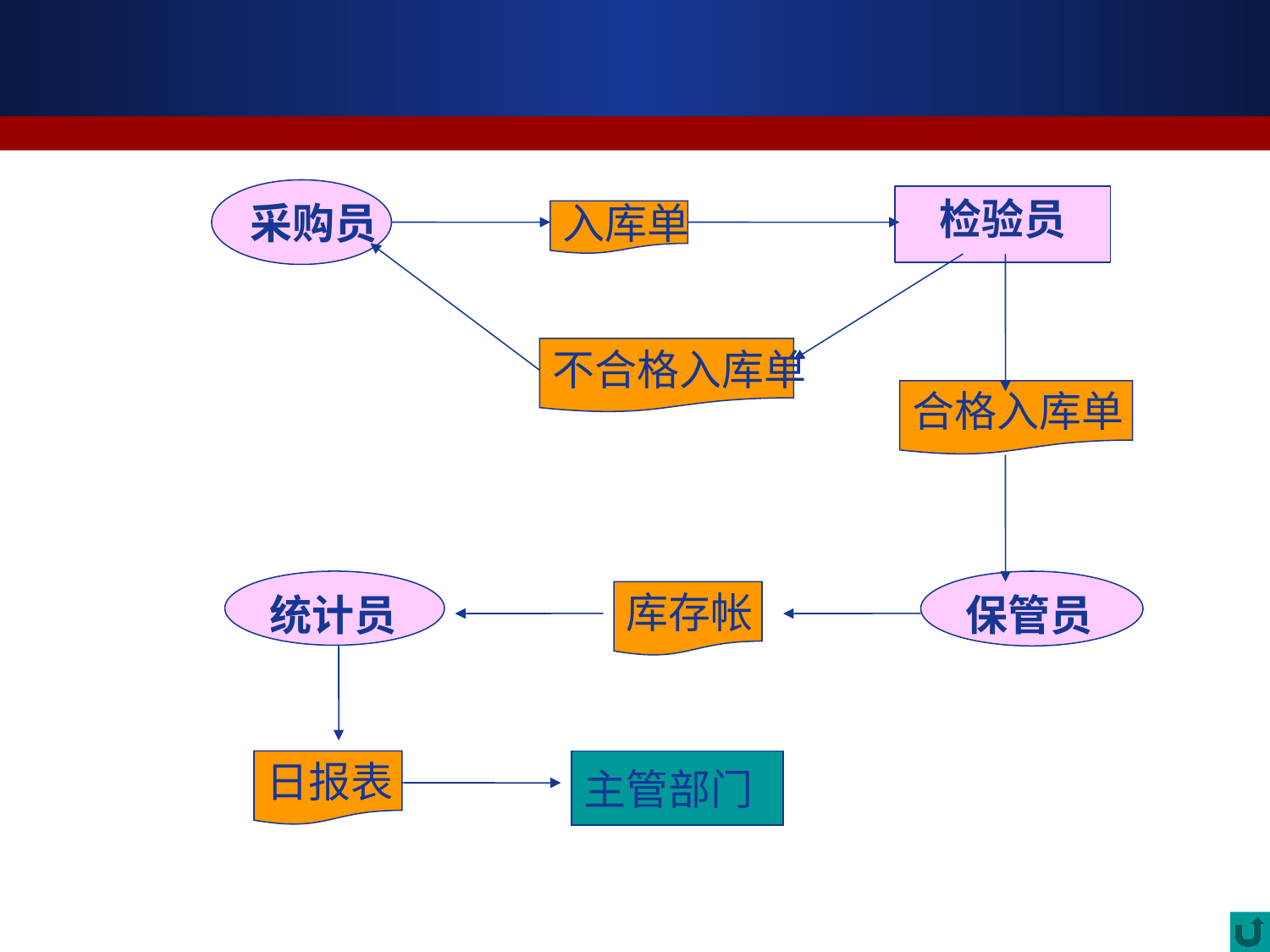

#
采购员
检验员
入库单

不合格入库单
合格入库单

统计员
保管员
库存帐

日报表
主管部门